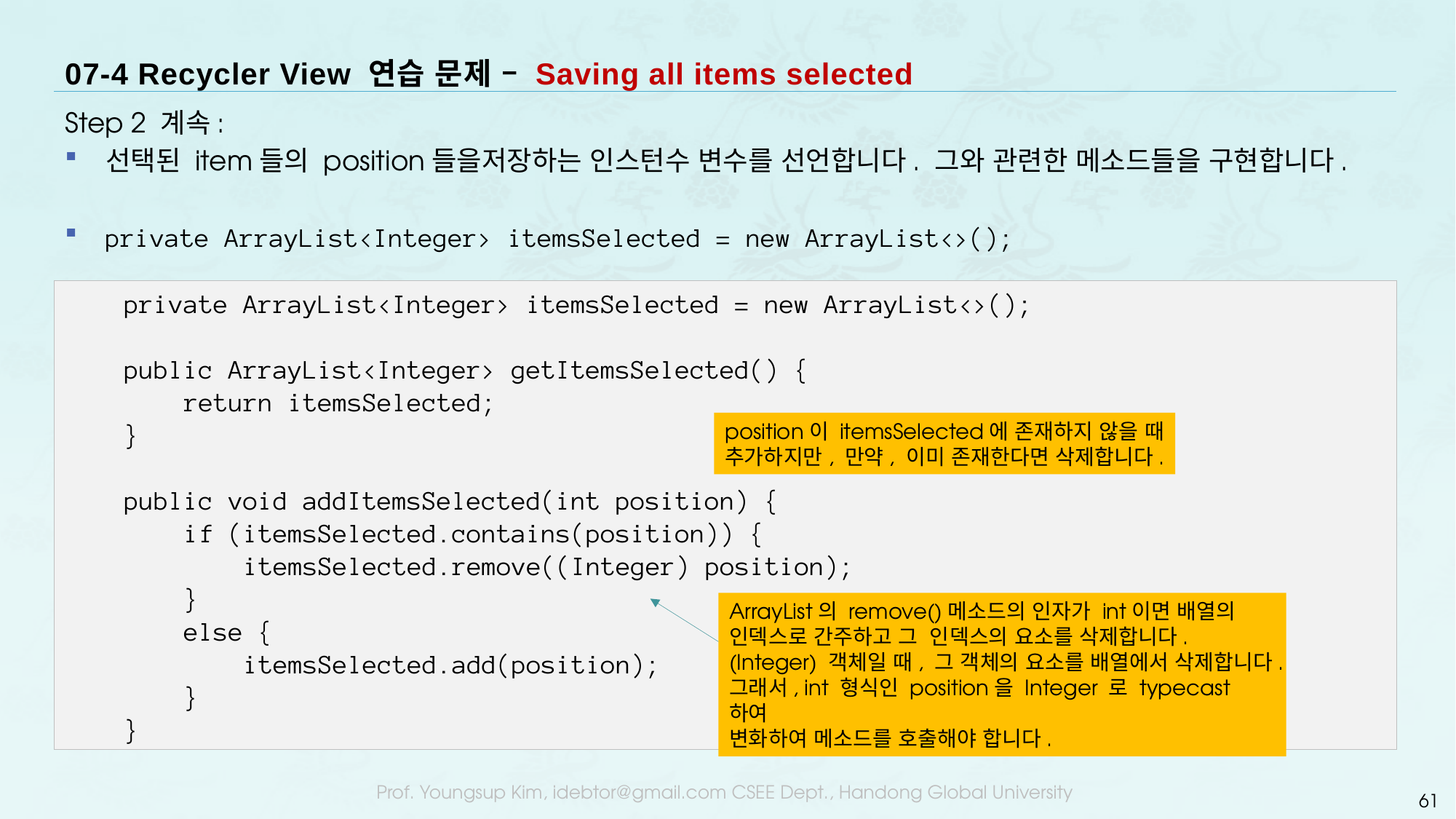

# 07-4 Recycler View 연습 문제 – Saving all items selected
Step 2 계속:
선택된 item들의 position들을저장하는 인스턴수 변수를 선언합니다. 그와 관련한 메소드들을 구현합니다.

private ArrayList<Integer> itemsSelected = new ArrayList<>();

    private ArrayList<Integer> itemsSelected = new ArrayList<>();

    public ArrayList<Integer> getItemsSelected() {
        return itemsSelected;
    }

    public void addItemsSelected(int position) {
        if (itemsSelected.contains(position)) {
            itemsSelected.remove((Integer) position);
        }
        else {
            itemsSelected.add(position);
        }
    }
position이 itemsSelected에 존재하지 않을 때
추가하지만, 만약, 이미 존재한다면 삭제합니다.
ArrayList의 remove()메소드의 인자가 int이면 배열의
인덱스로 간주하고 그  인덱스의 요소를 삭제합니다.
(Integer) 객체일 때, 그 객체의 요소를 배열에서 삭제합니다.
그래서, int 형식인 position을 Integer 로 typecast 하여
변화하여 메소드를 호출해야 합니다.
61